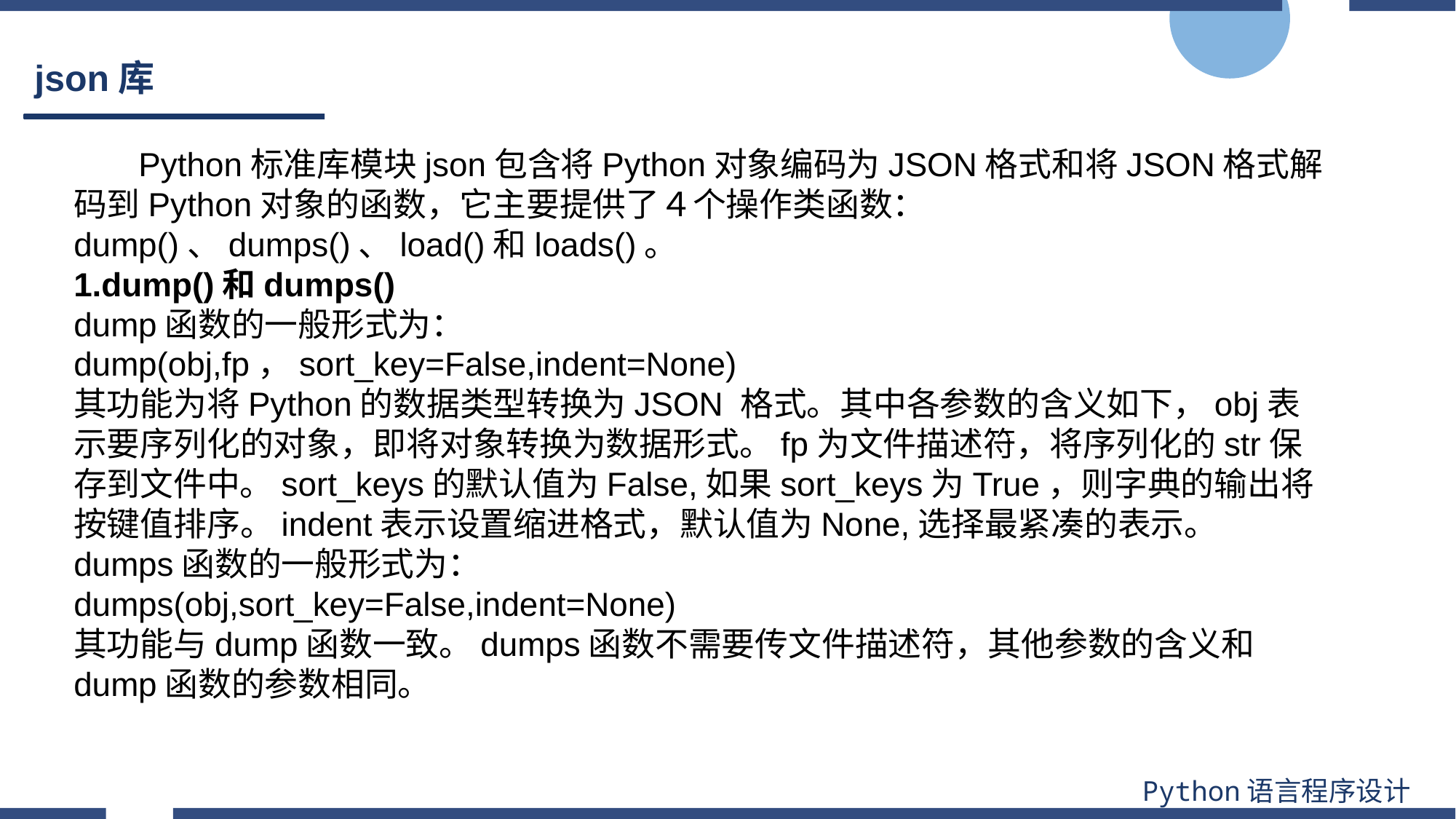

# json库
       Python标准库模块json包含将Python对象编码为JSON格式和将JSON格式解码到Python对象的函数，它主要提供了４个操作类函数：dump()、dumps()、load()和loads()。
1.dump()和dumps()
dump函数的一般形式为：
dump(obj,fp，sort_key=False,indent=None)
其功能为将Python的数据类型转换为JSON 格式。其中各参数的含义如下，obj表示要序列化的对象，即将对象转换为数据形式。fp为文件描述符，将序列化的str保存到文件中。sort_keys的默认值为False,如果sort_keys为True，则字典的输出将按键值排序。indent表示设置缩进格式，默认值为None,选择最紧凑的表示。
dumps函数的一般形式为：
dumps(obj,sort_key=False,indent=None)
其功能与dump函数一致。dumps函数不需要传文件描述符，其他参数的含义和dump函数的参数相同。